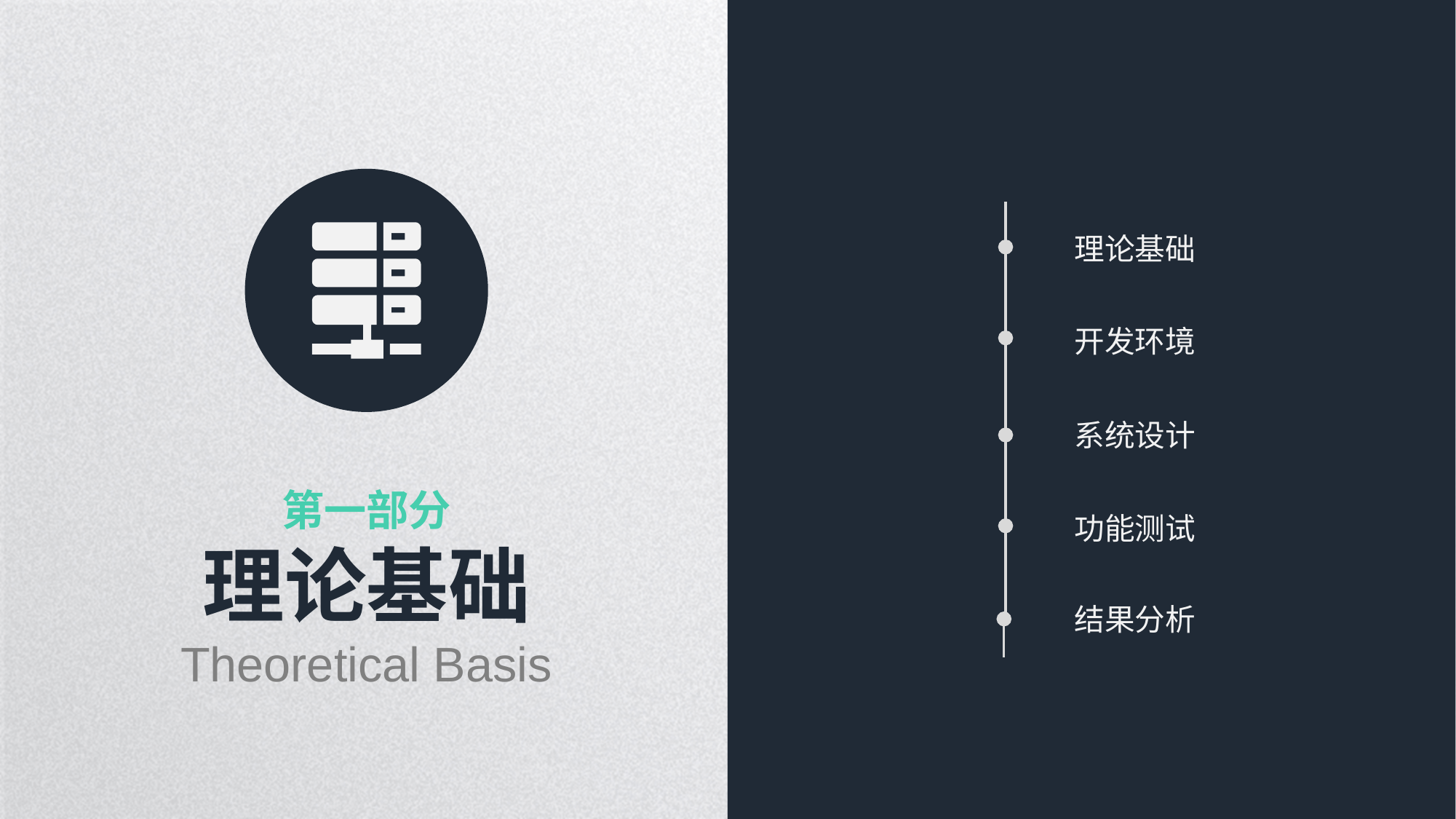

理论基础
开发环境
系统设计
第一部分
功能测试
理论基础
Theoretical Basis
结果分析
延时符